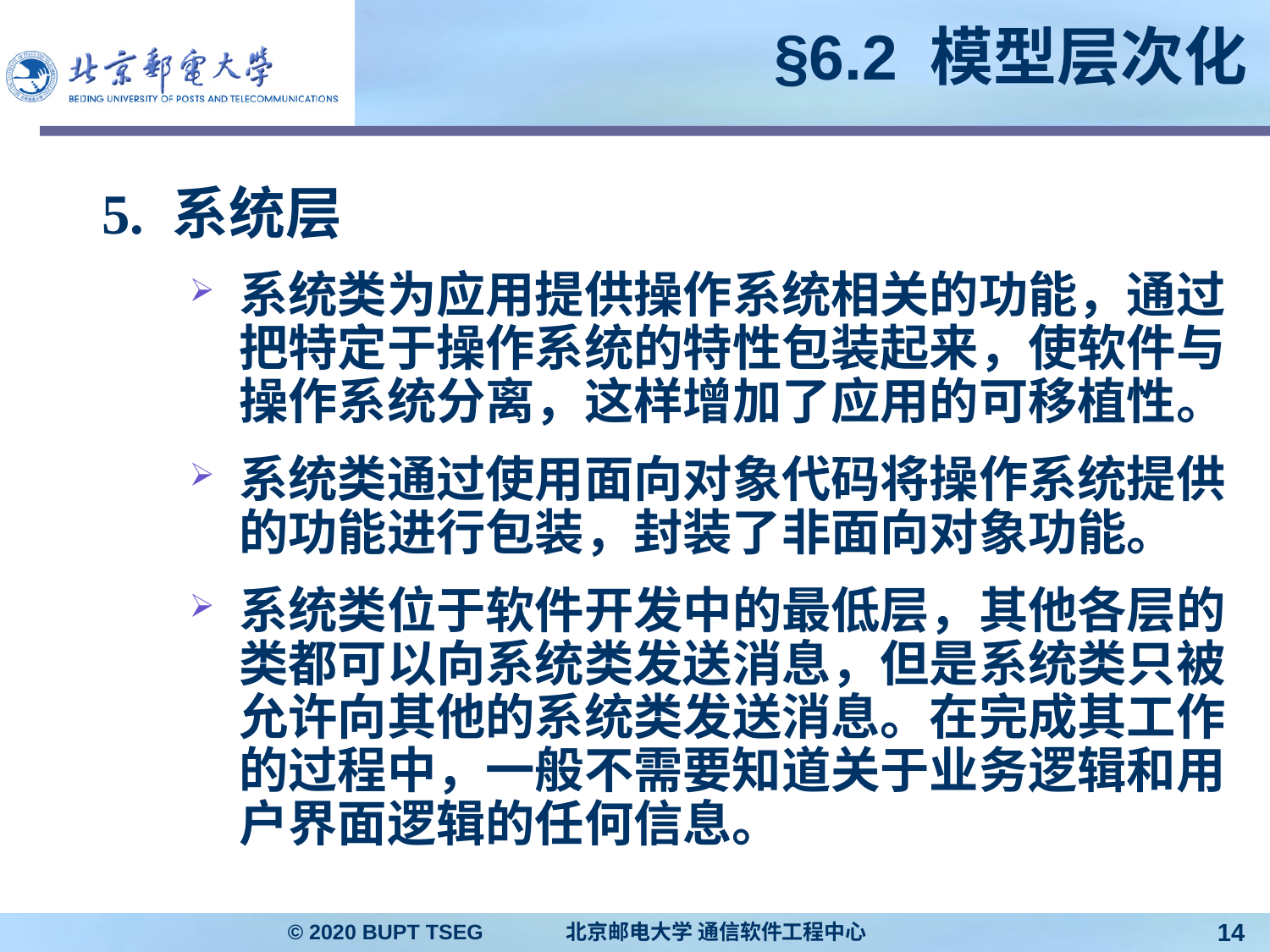

# §6.2 模型层次化
5. 系统层
系统类为应用提供操作系统相关的功能，通过把特定于操作系统的特性包装起来，使软件与操作系统分离，这样增加了应用的可移植性。
系统类通过使用面向对象代码将操作系统提供的功能进行包装，封装了非面向对象功能。
系统类位于软件开发中的最低层，其他各层的类都可以向系统类发送消息，但是系统类只被允许向其他的系统类发送消息。在完成其工作的过程中，一般不需要知道关于业务逻辑和用户界面逻辑的任何信息。
© 2020 BUPT TSEG             北京邮电大学 通信软件工程中心